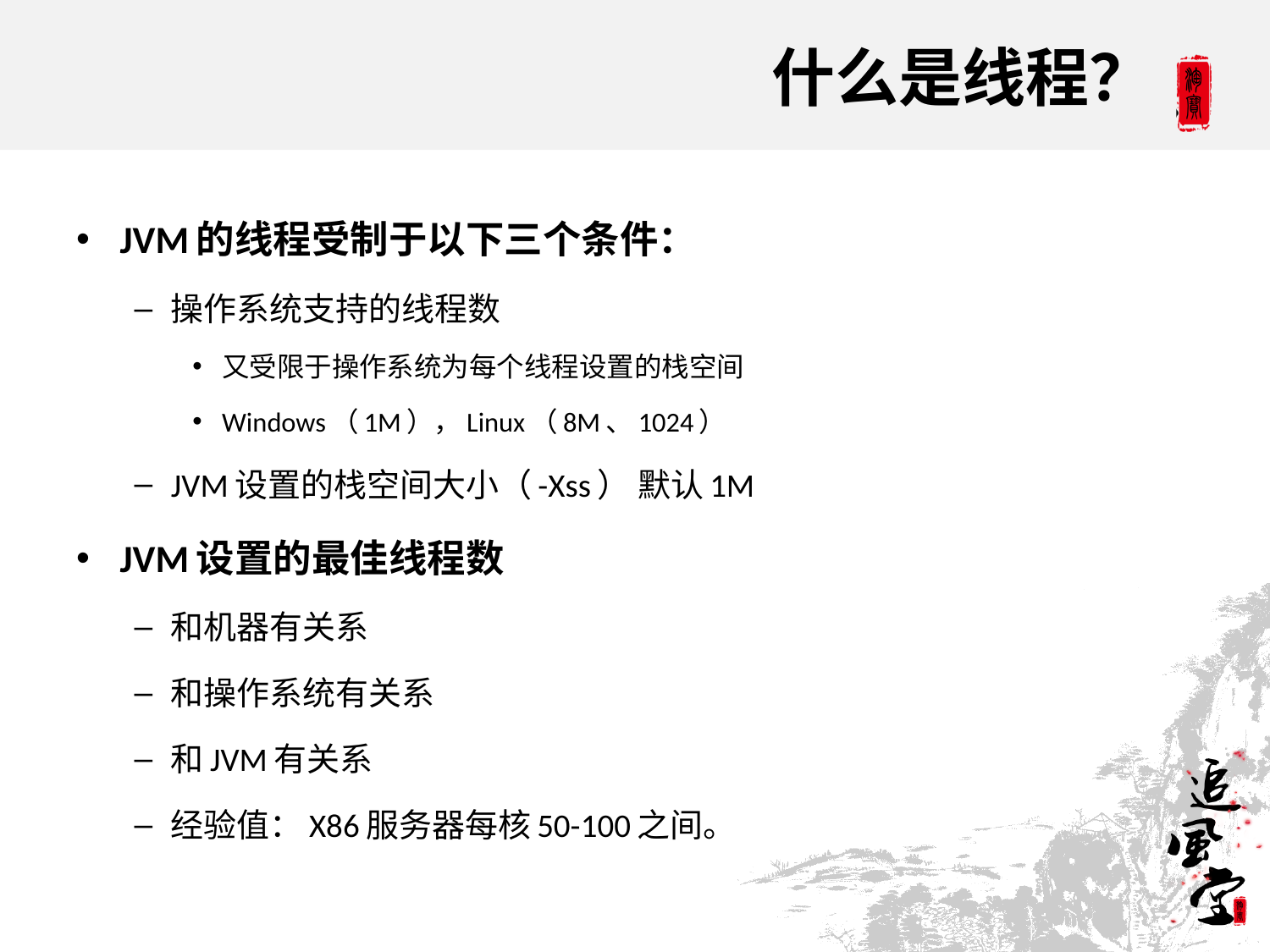

# 什么是线程？
JVM的线程受制于以下三个条件：
操作系统支持的线程数
又受限于操作系统为每个线程设置的栈空间
Windows（1M），Linux（8M、1024）
JVM设置的栈空间大小（-Xss） 默认1M
JVM设置的最佳线程数
和机器有关系
和操作系统有关系
和JVM有关系
经验值：X86服务器每核50-100之间。